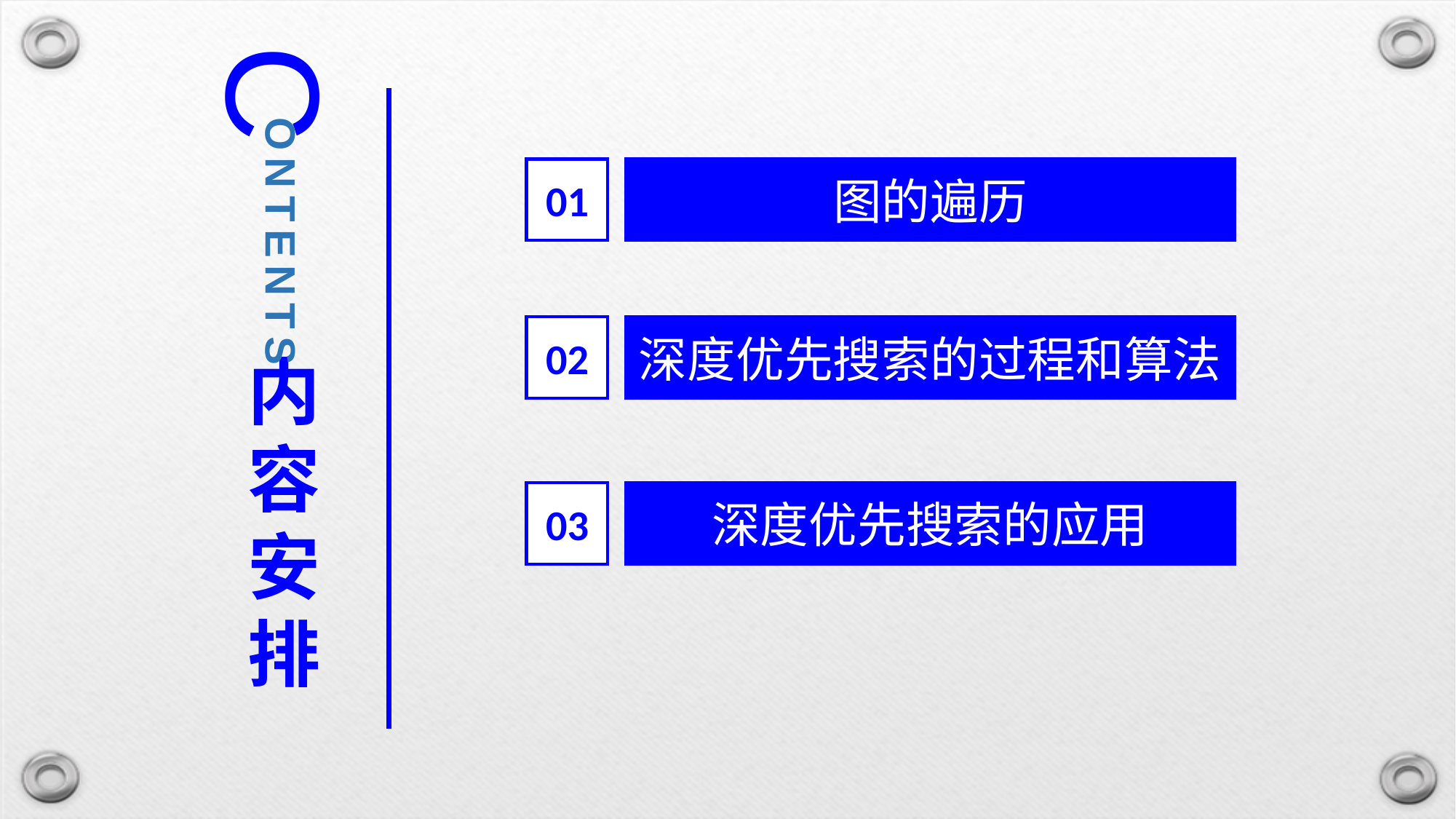

C
ONTENTS
01
图的遍历
02
深度优先搜索的过程和算法
内容安排
03
深度优先搜索的应用